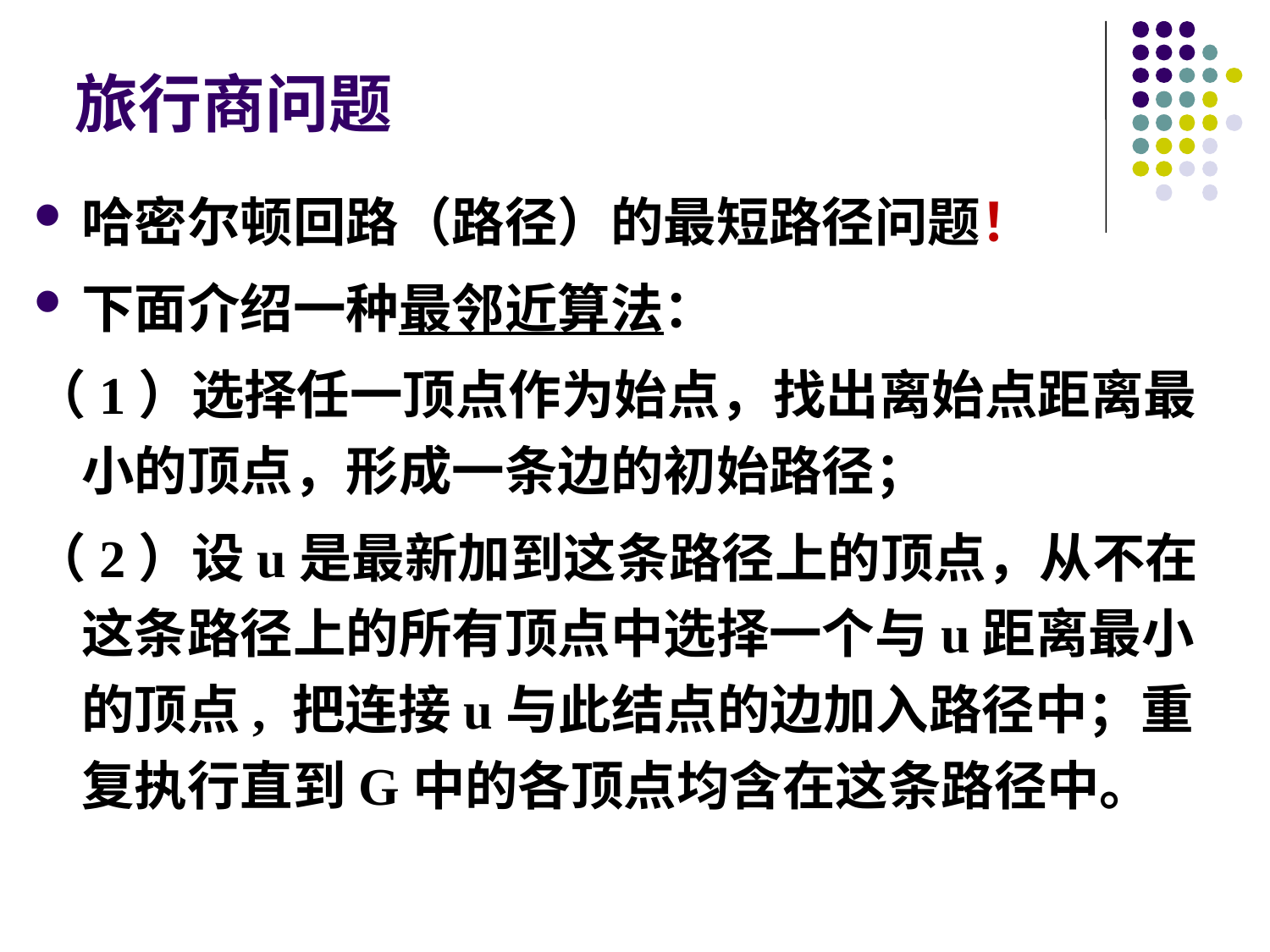

# 旅行商问题
哈密尔顿回路（路径）的最短路径问题！
下面介绍一种最邻近算法：
（1）选择任一顶点作为始点，找出离始点距离最小的顶点，形成一条边的初始路径；
（2）设u是最新加到这条路径上的顶点，从不在这条路径上的所有顶点中选择一个与u距离最小的顶点, 把连接u与此结点的边加入路径中；重复执行直到G中的各顶点均含在这条路径中。